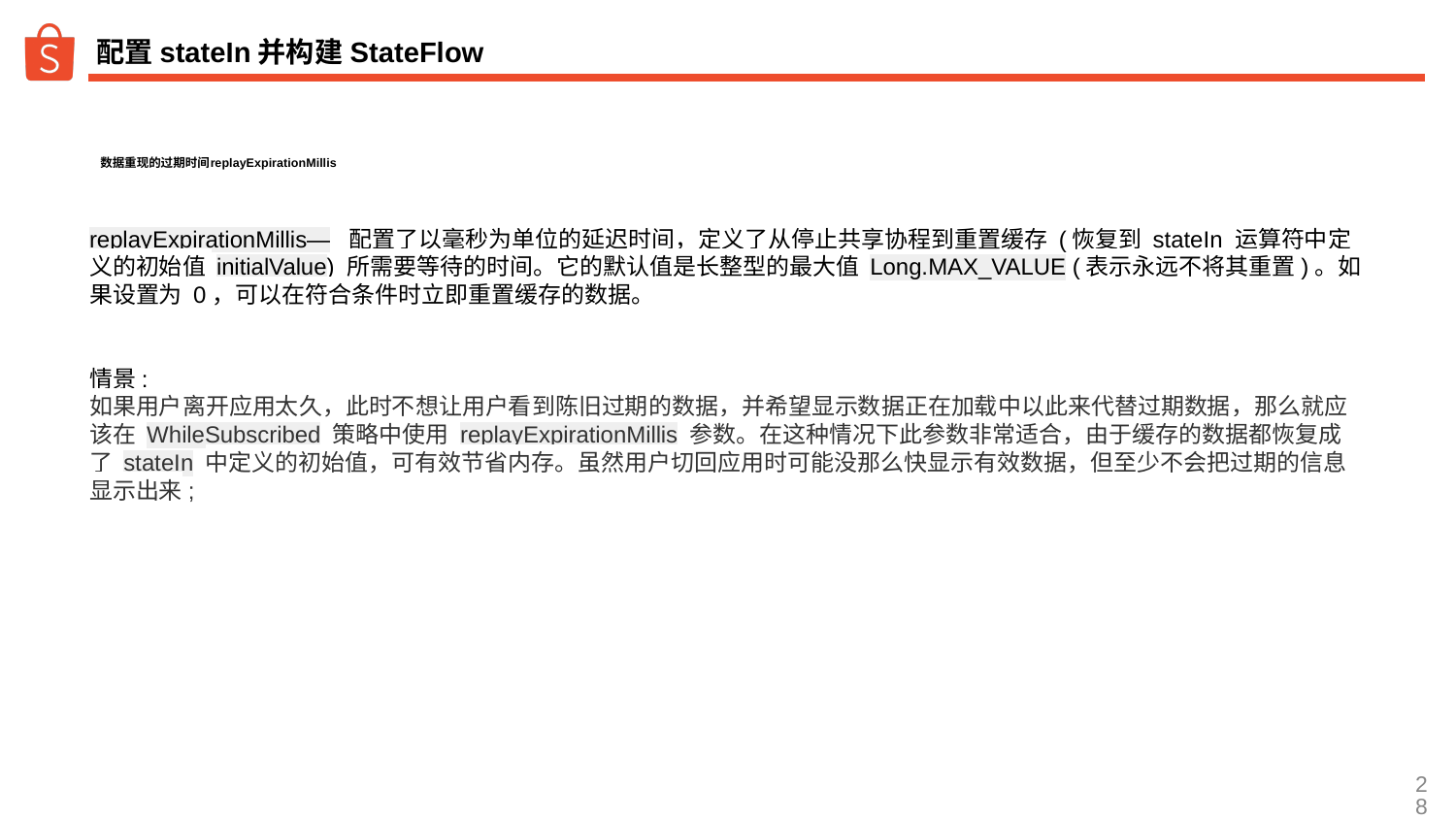

# 配置stateIn并构建StateFlow

数据重现的过期时间replayExpirationMillis
replayExpirationMillis—  配置了以毫秒为单位的延迟时间，定义了从停止共享协程到重置缓存 (恢复到 stateIn 运算符中定义的初始值 initialValue) 所需要等待的时间。它的默认值是长整型的最大值 Long.MAX_VALUE (表示永远不将其重置)。如果设置为 0，可以在符合条件时立即重置缓存的数据。

情景:
如果用户离开应用太久，此时不想让用户看到陈旧过期的数据，并希望显示数据正在加载中以此来代替过期数据，那么就应该在 WhileSubscribed 策略中使用 replayExpirationMillis 参数。在这种情况下此参数非常适合，由于缓存的数据都恢复成了 stateIn 中定义的初始值，可有效节省内存。虽然用户切回应用时可能没那么快显示有效数据，但至少不会把过期的信息显示出来;

28